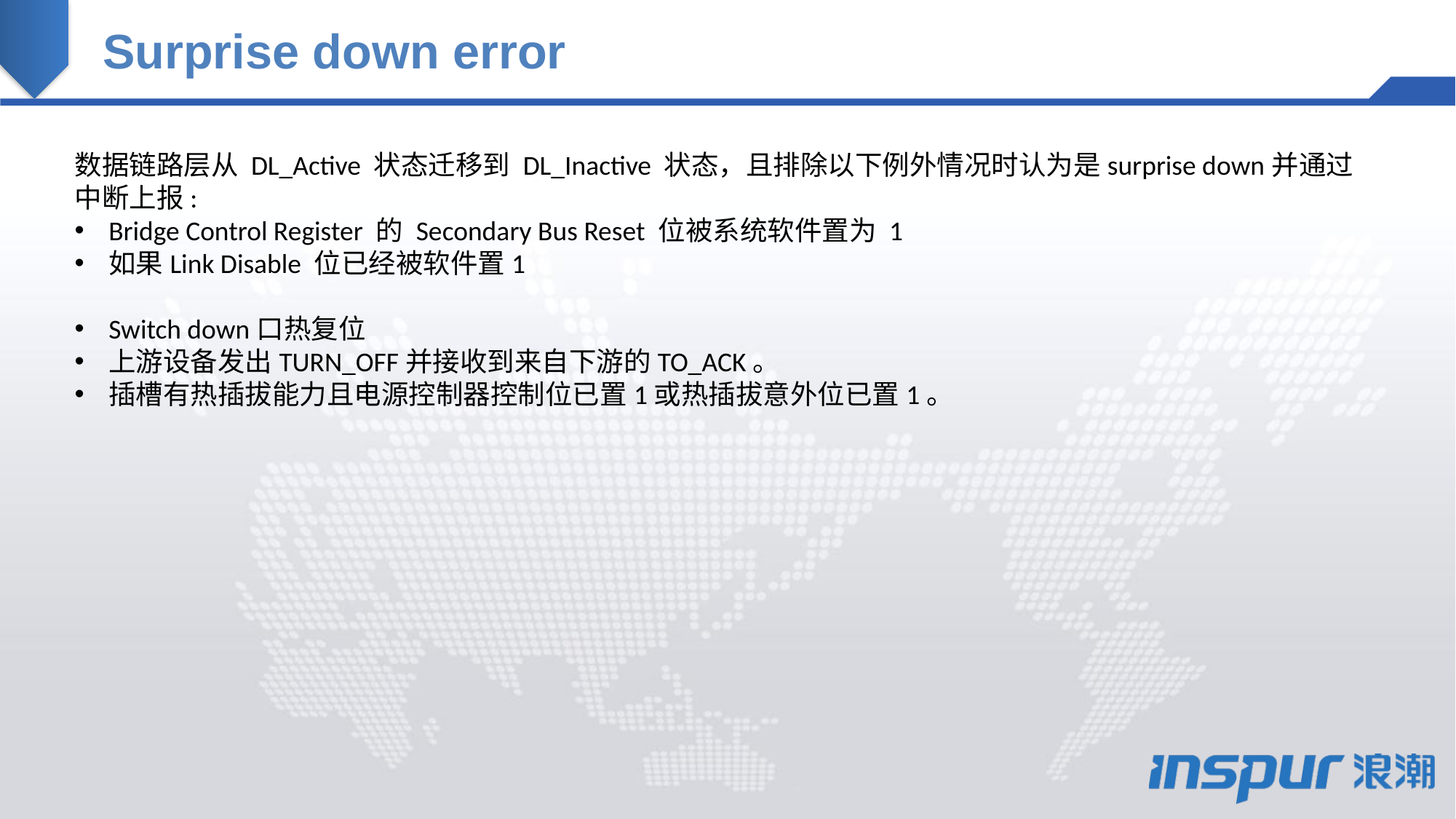

Surprise down error
数据链路层从 DL_Active 状态迁移到 DL_Inactive 状态，且排除以下例外情况时认为是surprise down并通过中断上报:
Bridge Control Register 的 Secondary Bus Reset 位被系统软件置为 1
如果Link Disable 位已经被软件置1
Switch down口热复位
上游设备发出TURN_OFF并接收到来自下游的TO_ACK。
插槽有热插拔能力且电源控制器控制位已置1或热插拔意外位已置1。